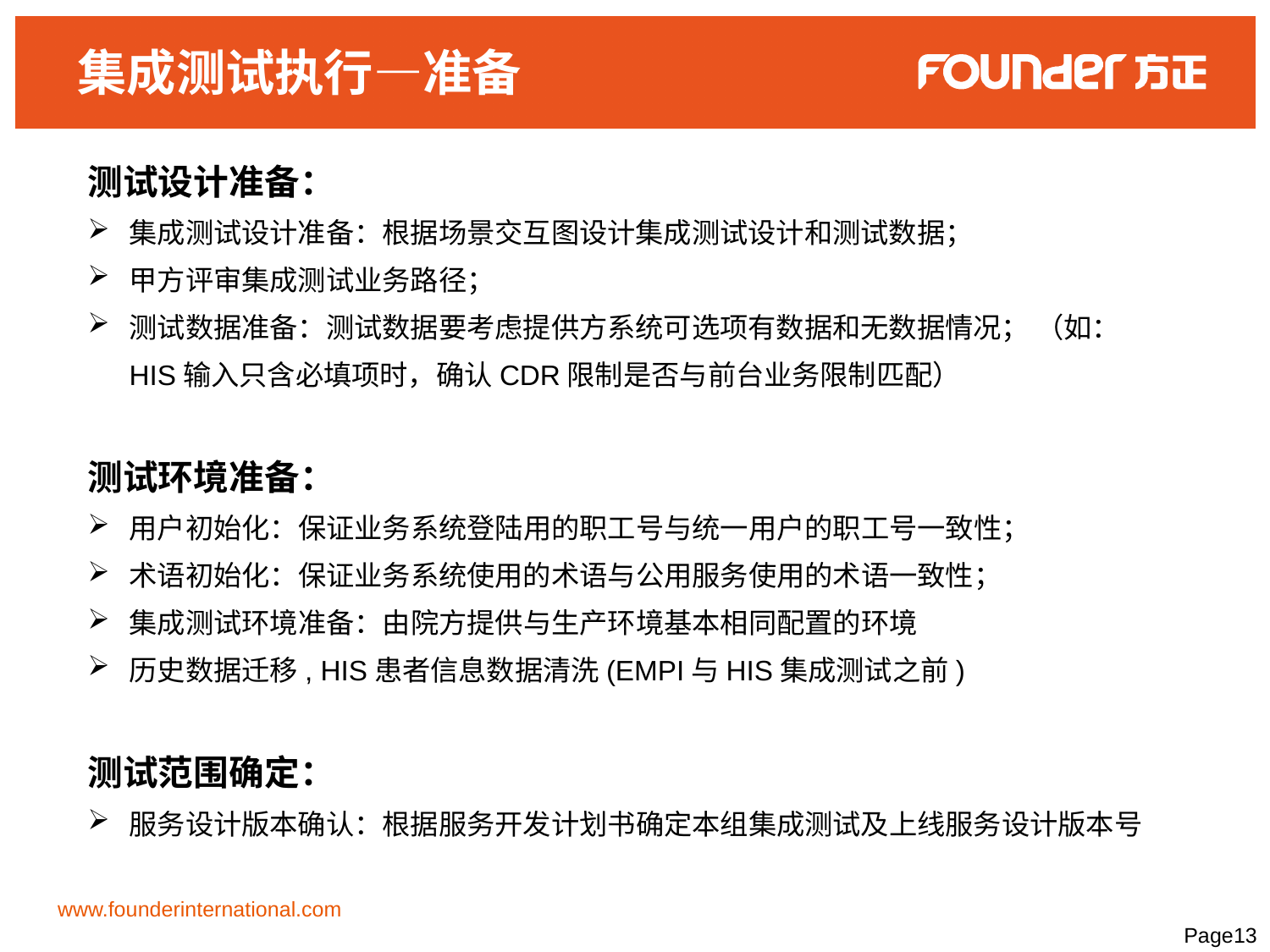

集成测试执行—准备
测试设计准备：
集成测试设计准备：根据场景交互图设计集成测试设计和测试数据；
甲方评审集成测试业务路径；
测试数据准备：测试数据要考虑提供方系统可选项有数据和无数据情况； （如：HIS输入只含必填项时，确认CDR限制是否与前台业务限制匹配）

测试环境准备：
用户初始化：保证业务系统登陆用的职工号与统一用户的职工号一致性；
术语初始化：保证业务系统使用的术语与公用服务使用的术语一致性；
集成测试环境准备：由院方提供与生产环境基本相同配置的环境
历史数据迁移, HIS患者信息数据清洗(EMPI与HIS集成测试之前)

测试范围确定：
服务设计版本确认：根据服务开发计划书确定本组集成测试及上线服务设计版本号

www.founderinternational.com
Page13